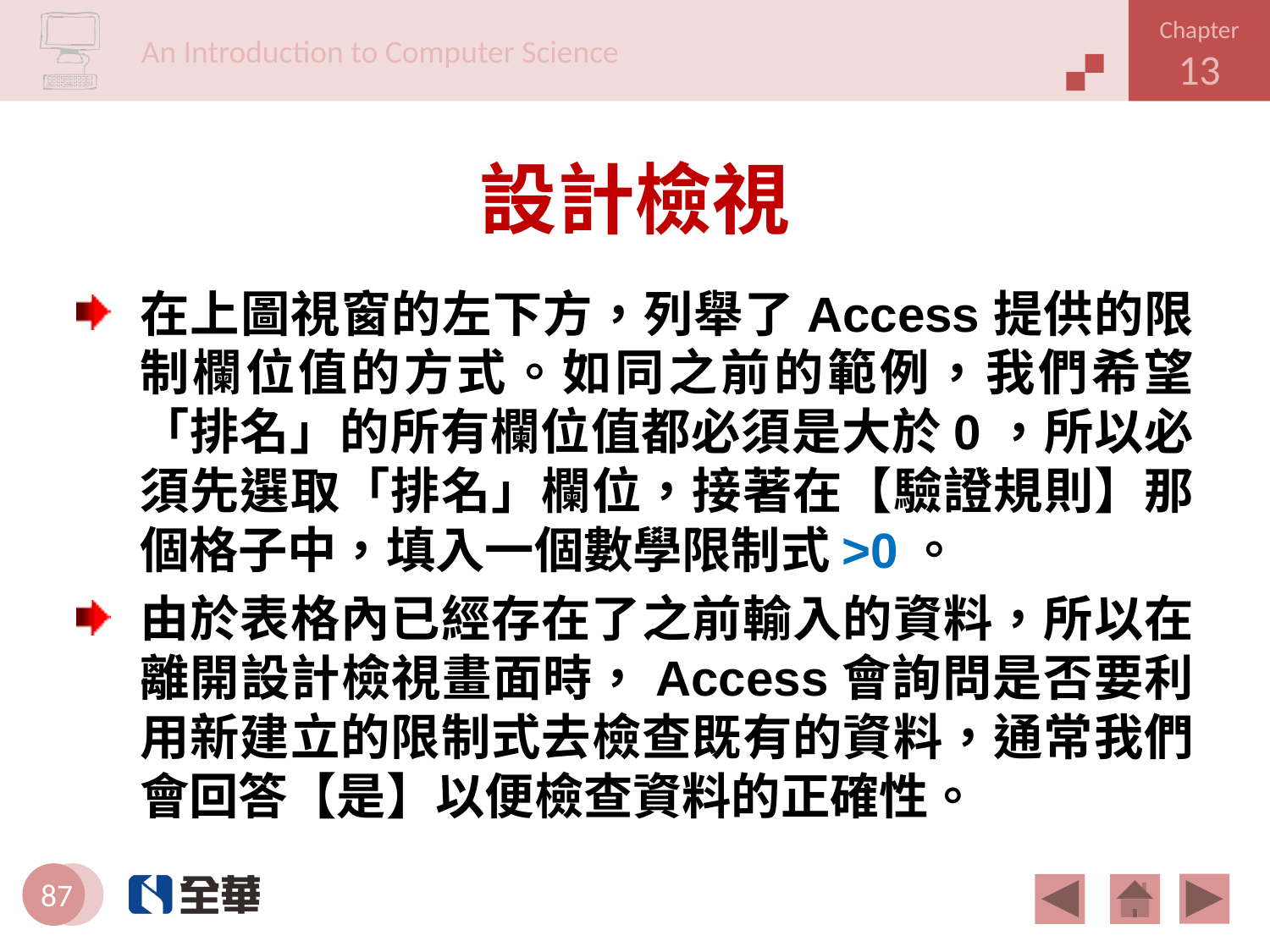

# 設計檢視
在上圖視窗的左下方，列舉了Access提供的限制欄位值的方式。如同之前的範例，我們希望「排名」的所有欄位值都必須是大於0，所以必須先選取「排名」欄位，接著在【驗證規則】那個格子中，填入一個數學限制式>0。
由於表格內已經存在了之前輸入的資料，所以在離開設計檢視畫面時，Access會詢問是否要利用新建立的限制式去檢查既有的資料，通常我們會回答【是】以便檢查資料的正確性。